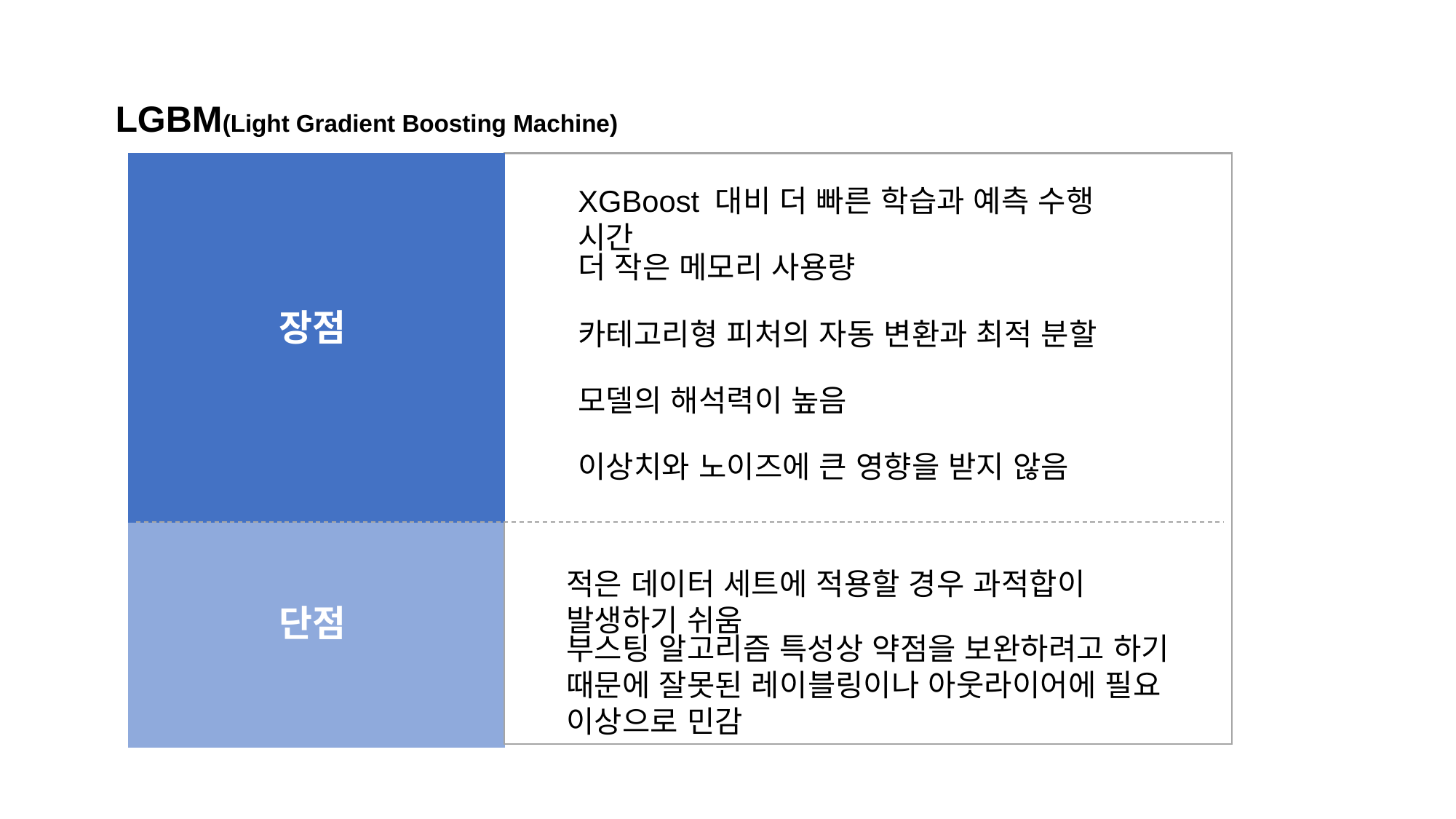

LGBM(Light Gradient Boosting Machine)

XGBoost 대비 더 빠른 학습과 예측 수행 시간
더 작은 메모리 사용량
장점
카테고리형 피처의 자동 변환과 최적 분할
모델의 해석력이 높음

이상치와 노이즈에 큰 영향을 받지 않음
적은 데이터 세트에 적용할 경우 과적합이 발생하기 쉬움
단점
부스팅 알고리즘 특성상 약점을 보완하려고 하기 때문에 잘못된 레이블링이나 아웃라이어에 필요 이상으로 민감